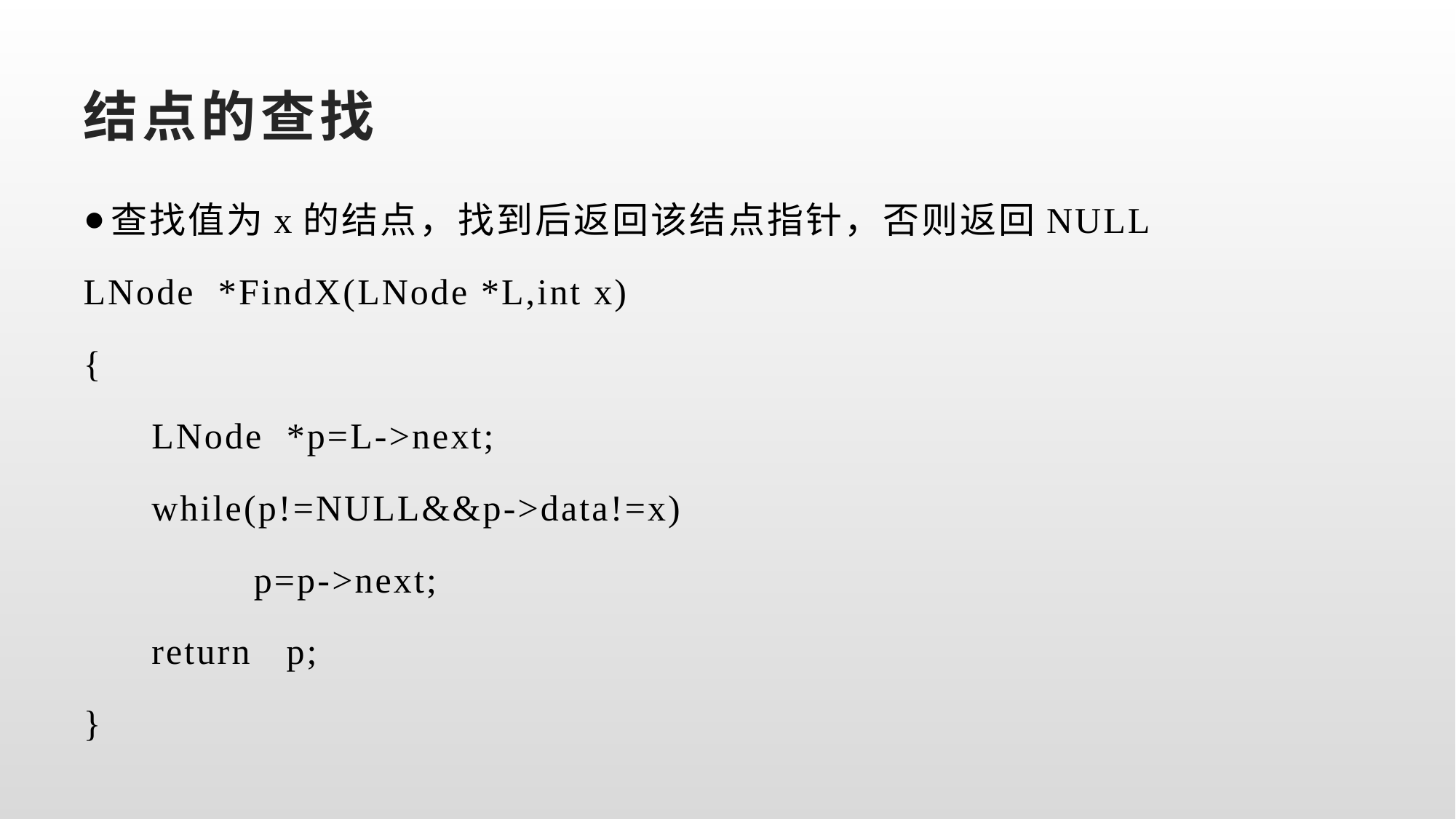

# 结点的查找
查找值为x的结点，找到后返回该结点指针，否则返回NULL
LNode  *FindX(LNode *L,int x)
{
      LNode  *p=L->next;
      while(p!=NULL&&p->data!=x)
               p=p->next;
      return   p;
}